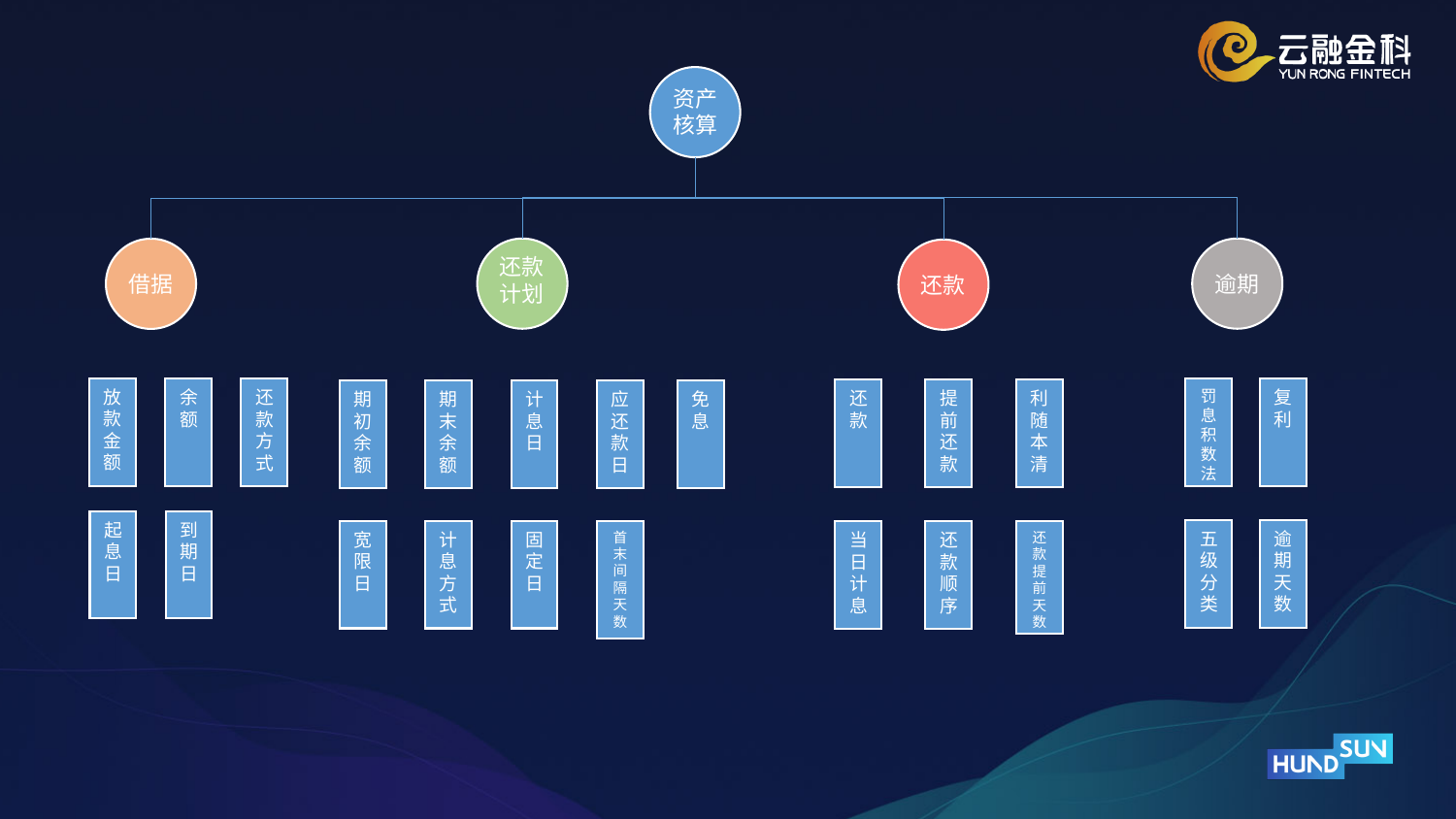

资产
核算

还款
计划

逾期

借据

还款
放款金额
余额
还款方式
罚息积数法
复利
还款
提前还款
利随本清
期初余额
期末余额
计息日
应还款日
免息
起息日
到期日
五级分类
逾期天数
宽限日
计息方式
固定日
首末间隔天数
当日计息
还款顺序
还款提前天数